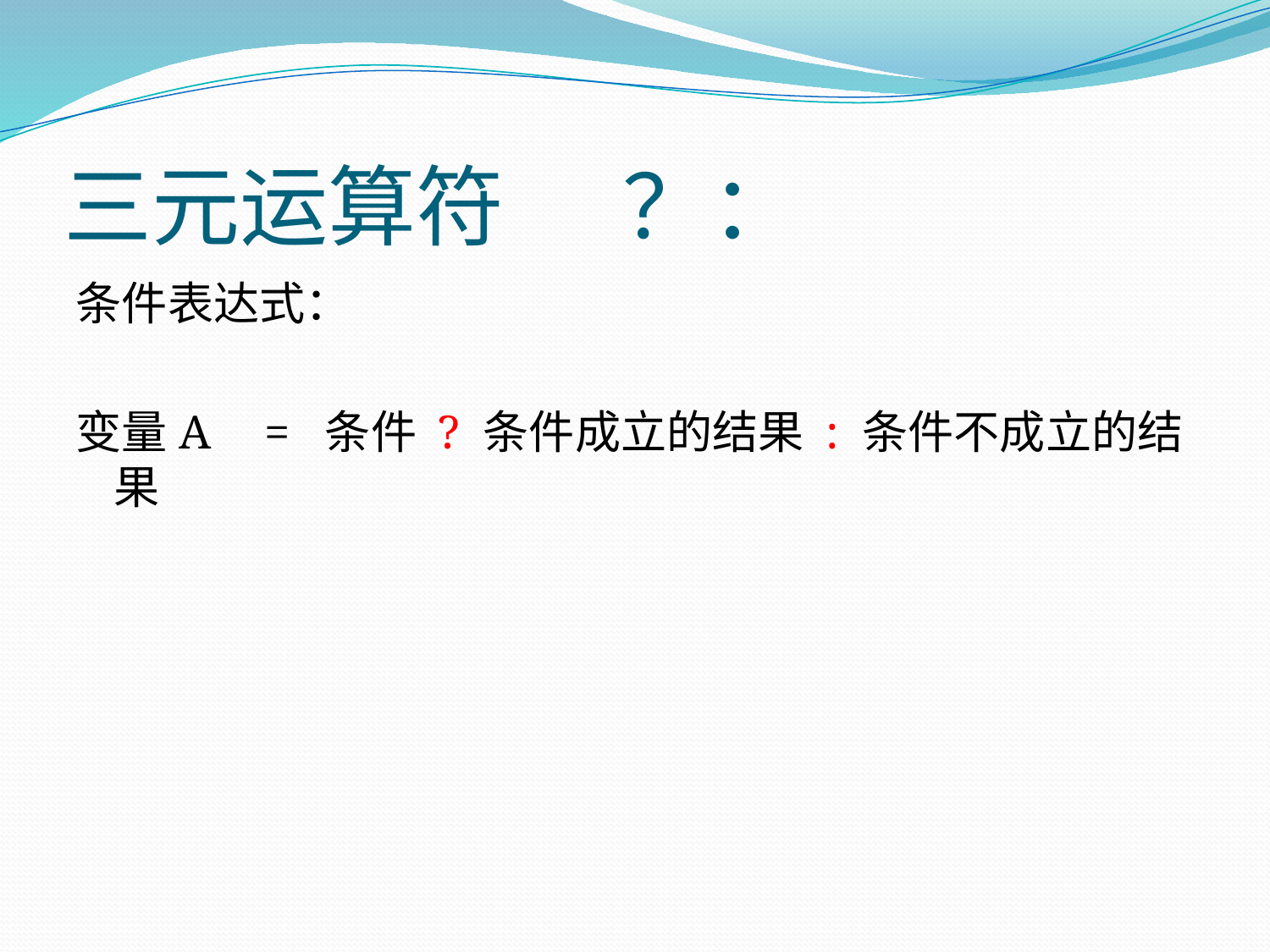

# 三元运算符      ？：
条件表达式：

变量A	  =  条件 ? 条件成立的结果 : 条件不成立的结果